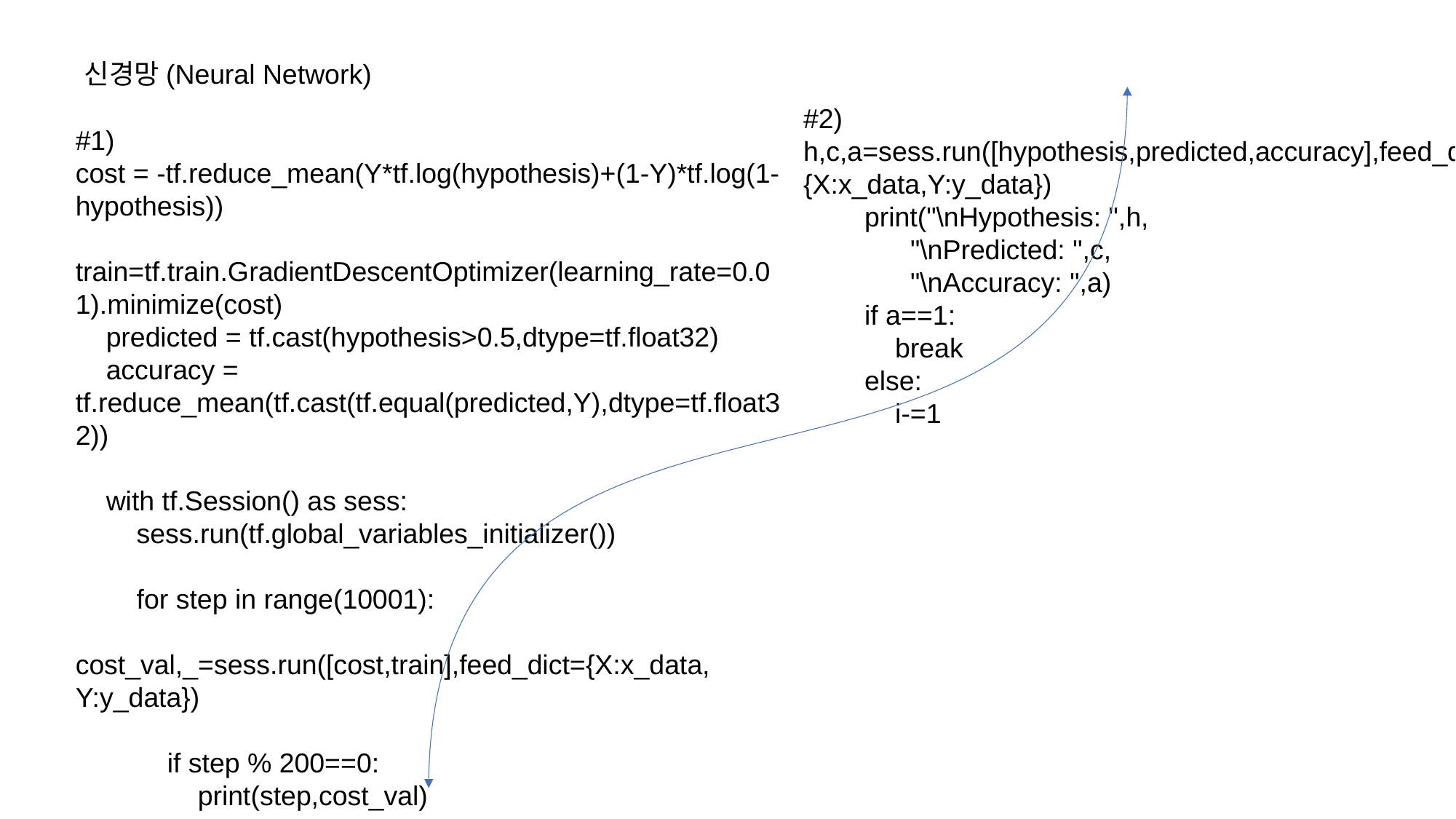

신경망(Neural Network)
#2)
h,c,a=sess.run([hypothesis,predicted,accuracy],feed_dict={X:x_data,Y:y_data})
        print("\nHypothesis: ",h,
              "\nPredicted: ",c,
              "\nAccuracy: ",a)
        if a==1:
            break
        else:
            i-=1
#1)
cost = -tf.reduce_mean(Y*tf.log(hypothesis)+(1-Y)*tf.log(1-hypothesis))
 train=tf.train.GradientDescentOptimizer(learning_rate=0.01).minimize(cost)
    predicted = tf.cast(hypothesis>0.5,dtype=tf.float32)
    accuracy = tf.reduce_mean(tf.cast(tf.equal(predicted,Y),dtype=tf.float32))

    with tf.Session() as sess:
        sess.run(tf.global_variables_initializer())

        for step in range(10001):
            cost_val,_=sess.run([cost,train],feed_dict={X:x_data, Y:y_data})

            if step % 200==0:
                print(step,cost_val)